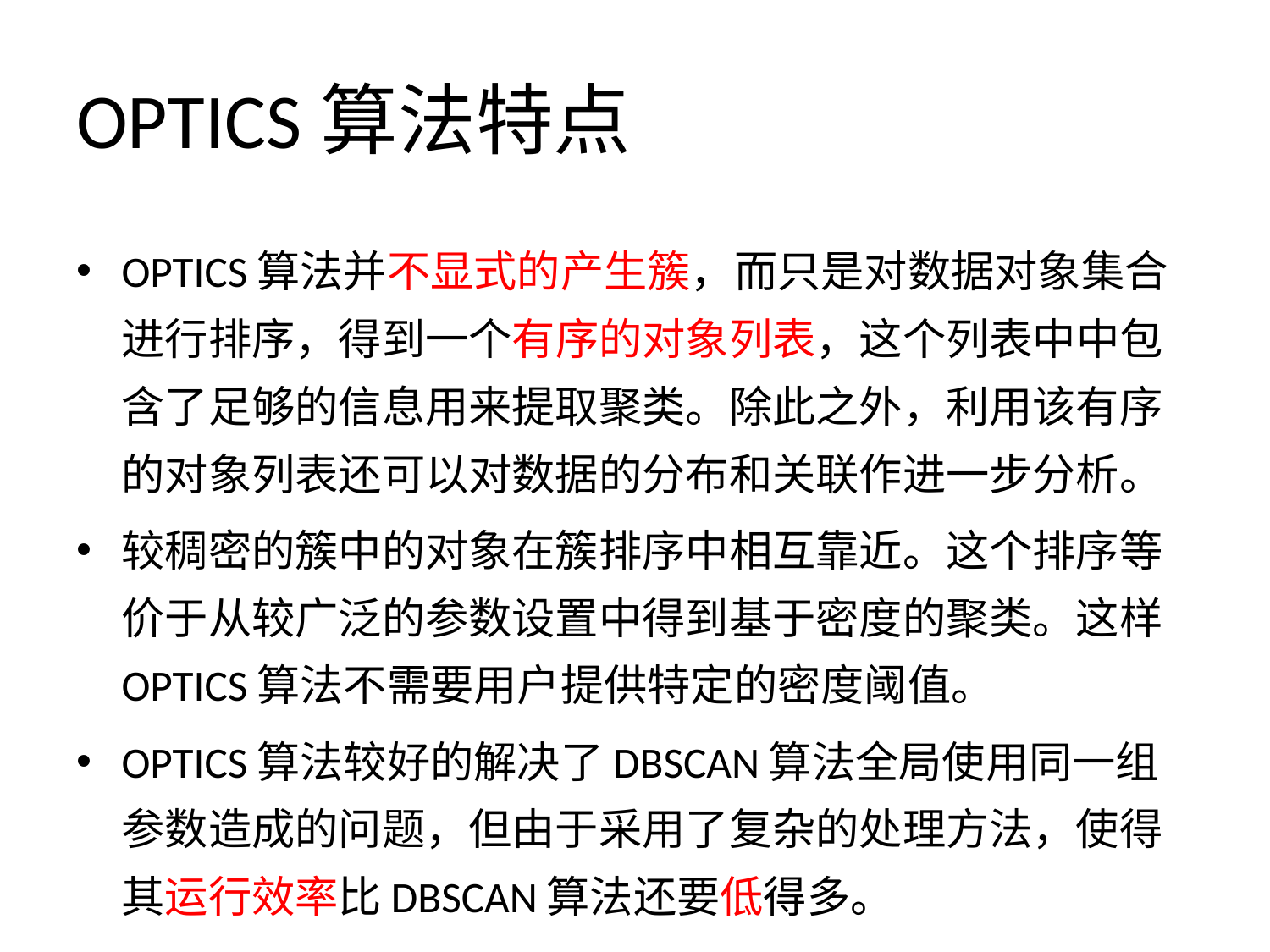

# OPTICS算法特点
OPTICS算法并不显式的产生簇，而只是对数据对象集合进行排序，得到一个有序的对象列表，这个列表中中包含了足够的信息用来提取聚类。除此之外，利用该有序的对象列表还可以对数据的分布和关联作进一步分析。
较稠密的簇中的对象在簇排序中相互靠近。这个排序等价于从较广泛的参数设置中得到基于密度的聚类。这样OPTICS算法不需要用户提供特定的密度阈值。
OPTICS算法较好的解决了DBSCAN算法全局使用同一组参数造成的问题，但由于采用了复杂的处理方法，使得其运行效率比DBSCAN算法还要低得多。